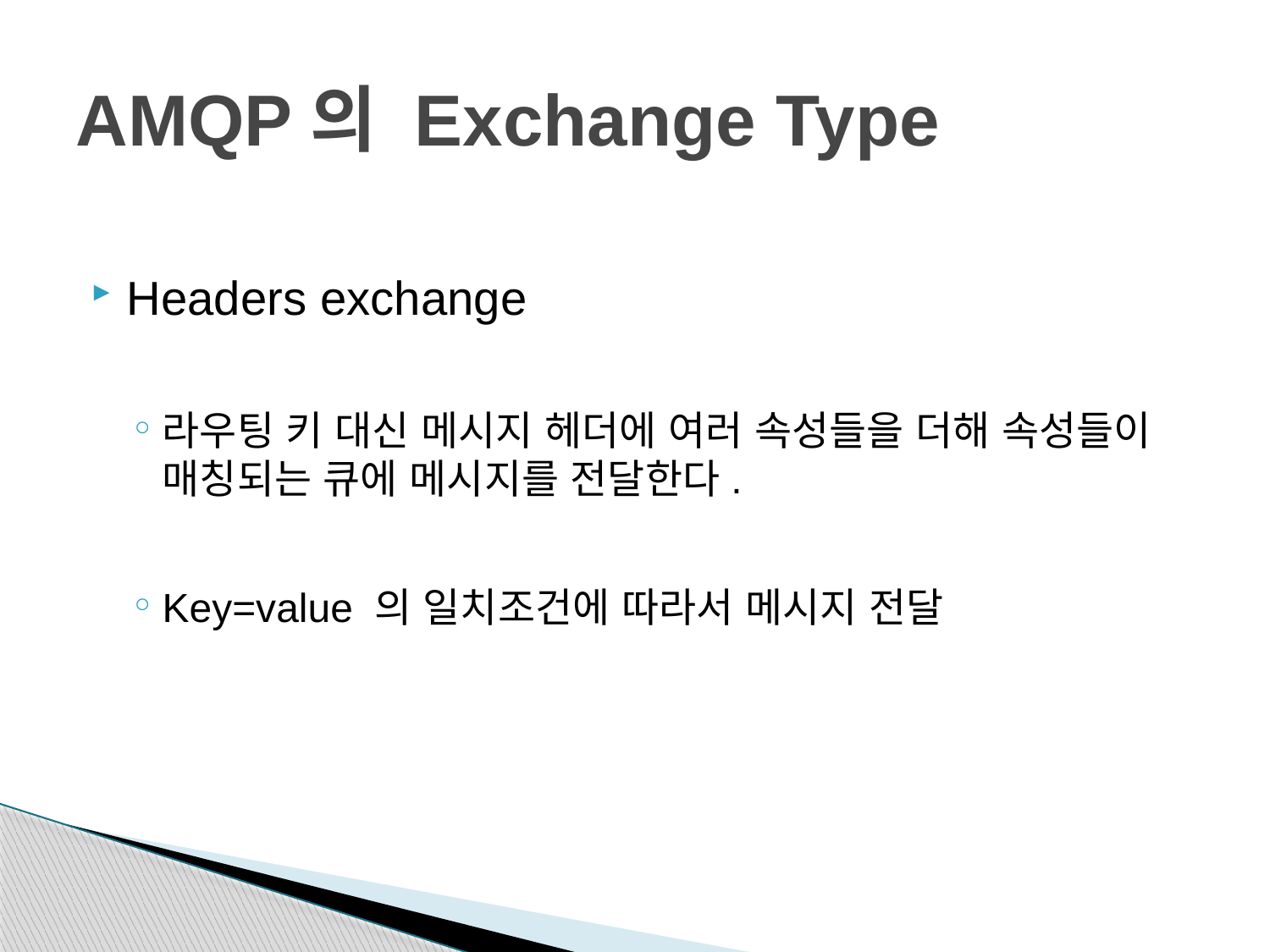

# AMQP의 Exchange Type

Headers exchange

라우팅 키 대신 메시지 헤더에 여러 속성들을 더해 속성들이 매칭되는 큐에 메시지를 전달한다.

Key=value 의 일치조건에 따라서 메시지 전달